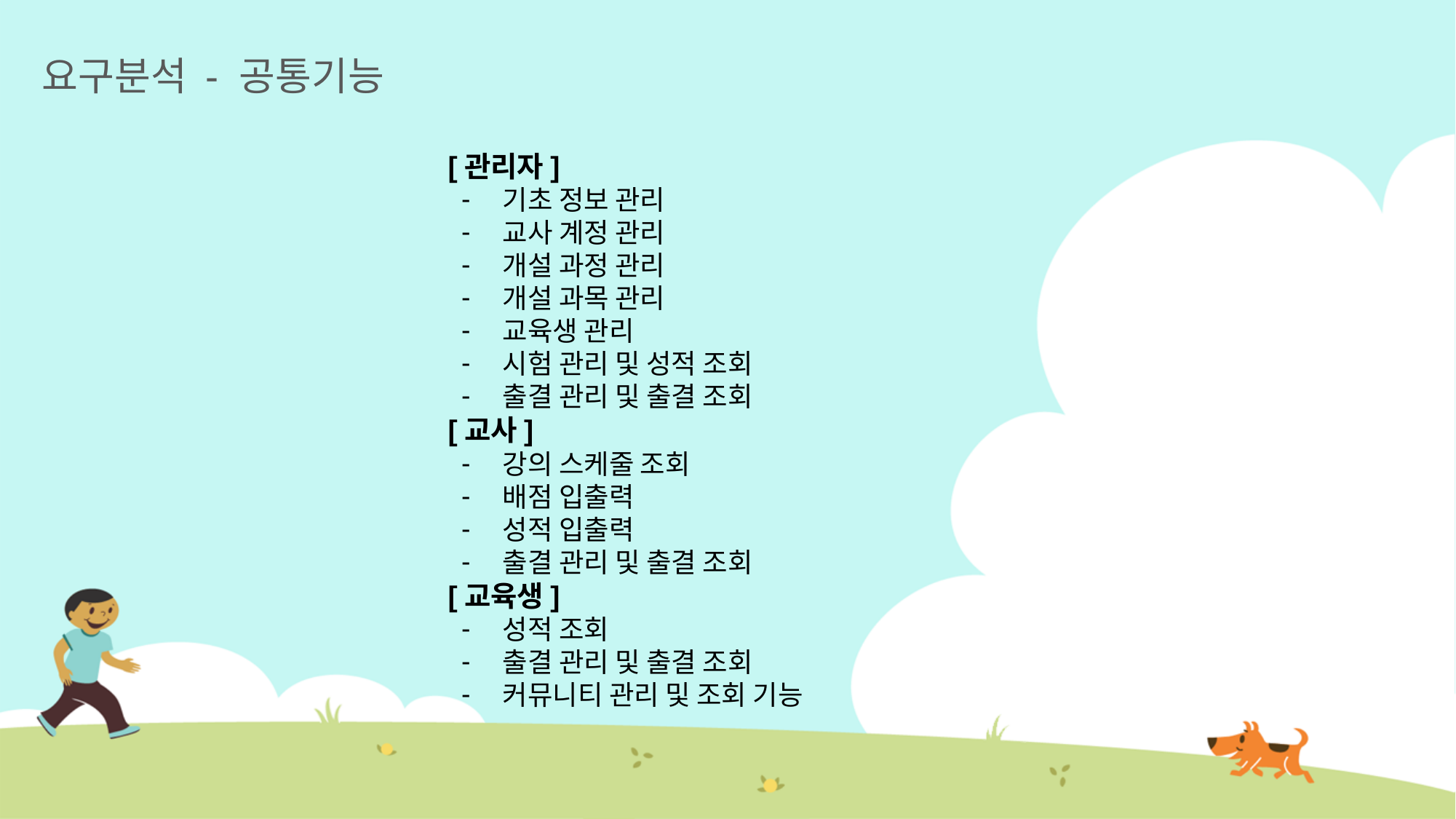

# 요구분석 - 공통기능

[관리자]
기초 정보 관리
교사 계정 관리
개설 과정 관리
개설 과목 관리
교육생 관리
시험 관리 및 성적 조회
출결 관리 및 출결 조회
[교사]
강의 스케줄 조회
배점 입출력
성적 입출력
출결 관리 및 출결 조회
[교육생]
성적 조회
출결 관리 및 출결 조회
커뮤니티 관리 및 조회 기능